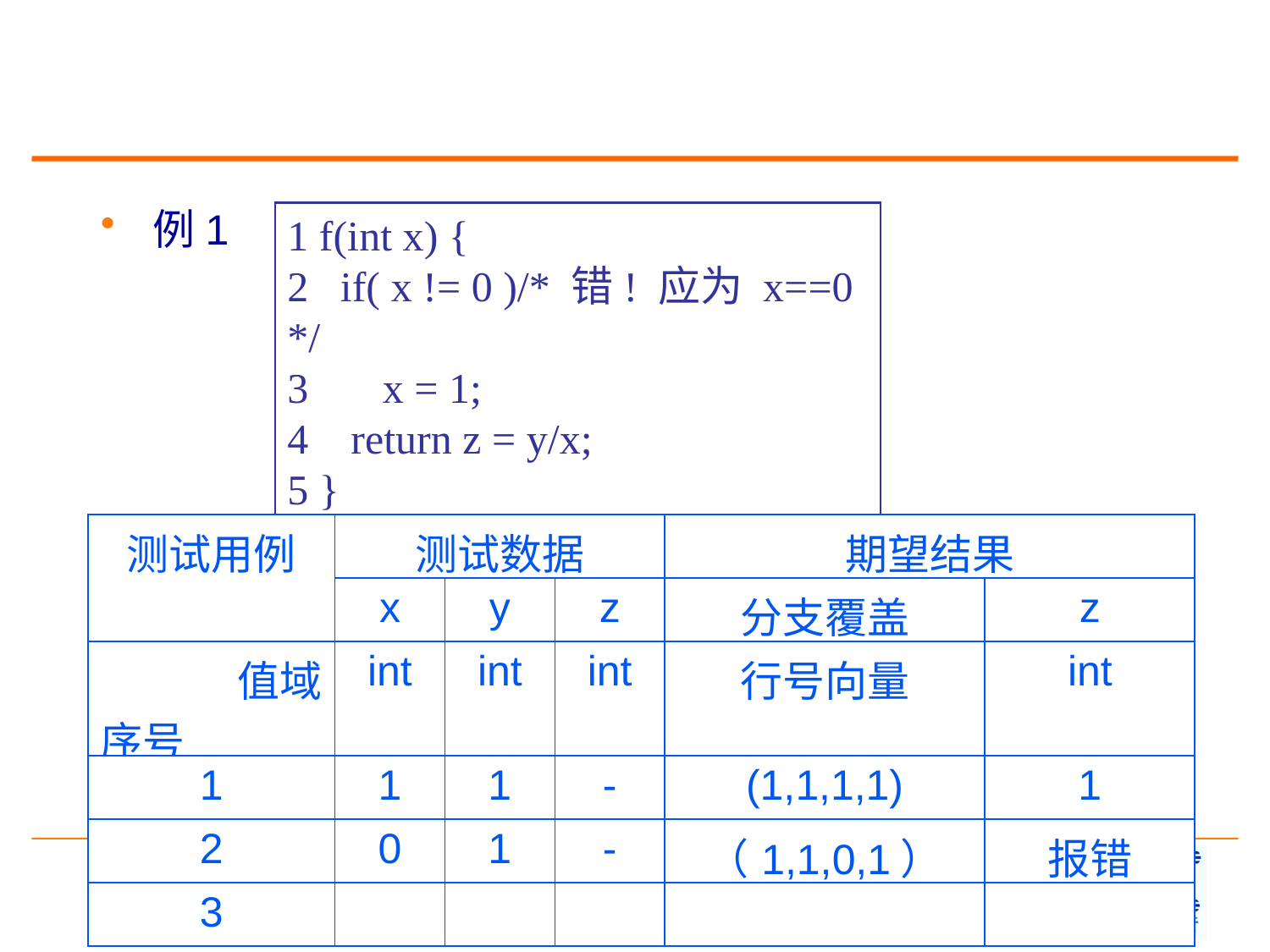

#
例1
1 f(int x) {
2   if( x != 0 )/* 错! 应为 x==0 */
3       x = 1;
return z = y/x;
5 }
| 测试用例 | 测试数据 |  |  | 期望结果 |  |
| --- | --- | --- | --- | --- | --- |
|  | x | y | z | 分支覆盖 | z |
| 值域 序号 | int | int | int | 行号向量 | int |
| 1 | 1 | 1 | - | (1,1,1,1) | 1 |
| 2 | 0 | 1 | - | （1,1,0,1） | 报错 |
| 3 |  |  |  |  |  |